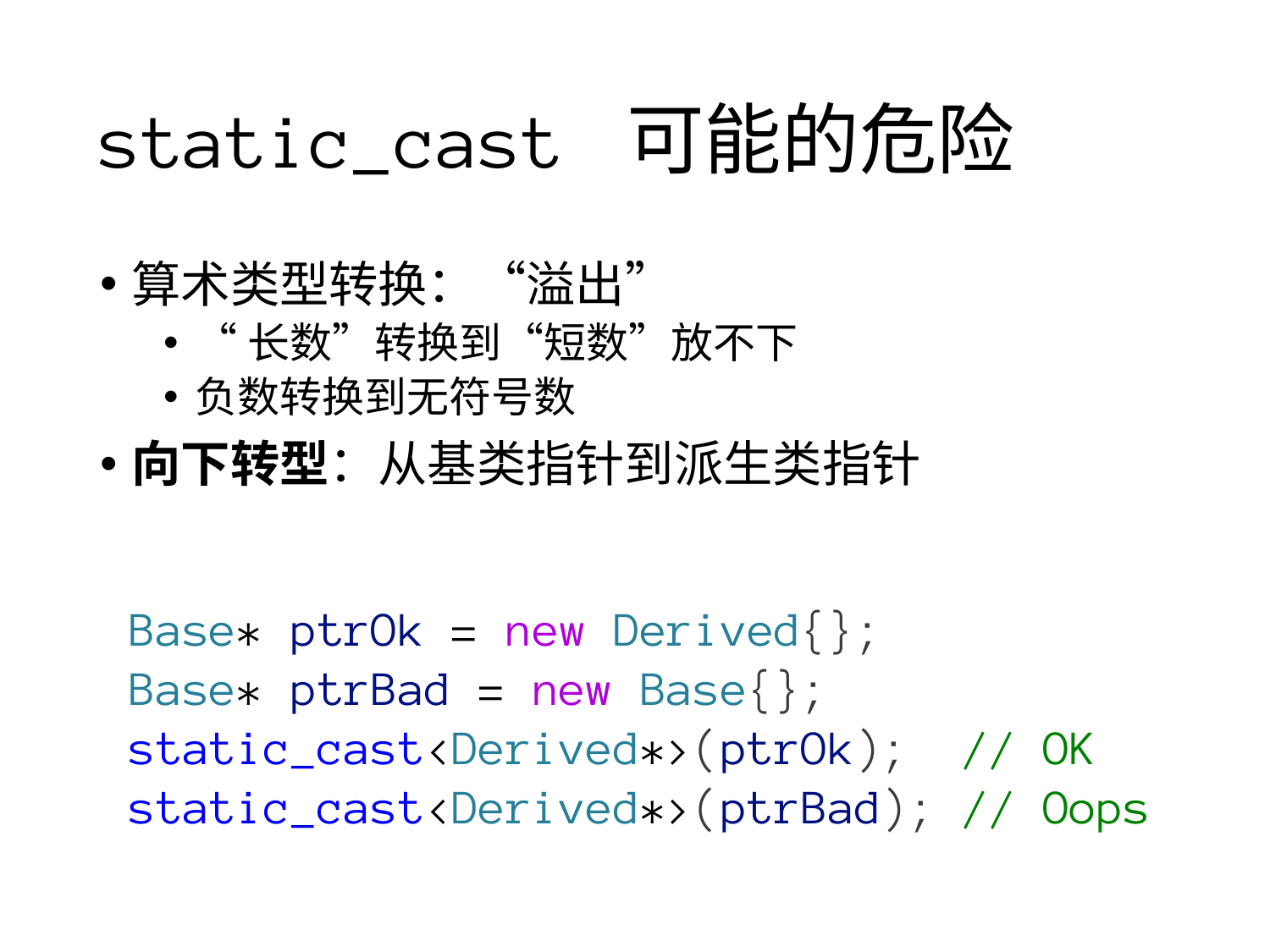

# static_cast 可能的危险
算术类型转换：“溢出”
“长数”转换到“短数”放不下
负数转换到无符号数
向下转型：从基类指针到派生类指针
Base* ptrOk = new Derived{};
Base* ptrBad = new Base{};
static_cast<Derived*>(ptrOk);  // OK
static_cast<Derived*>(ptrBad); // Oops